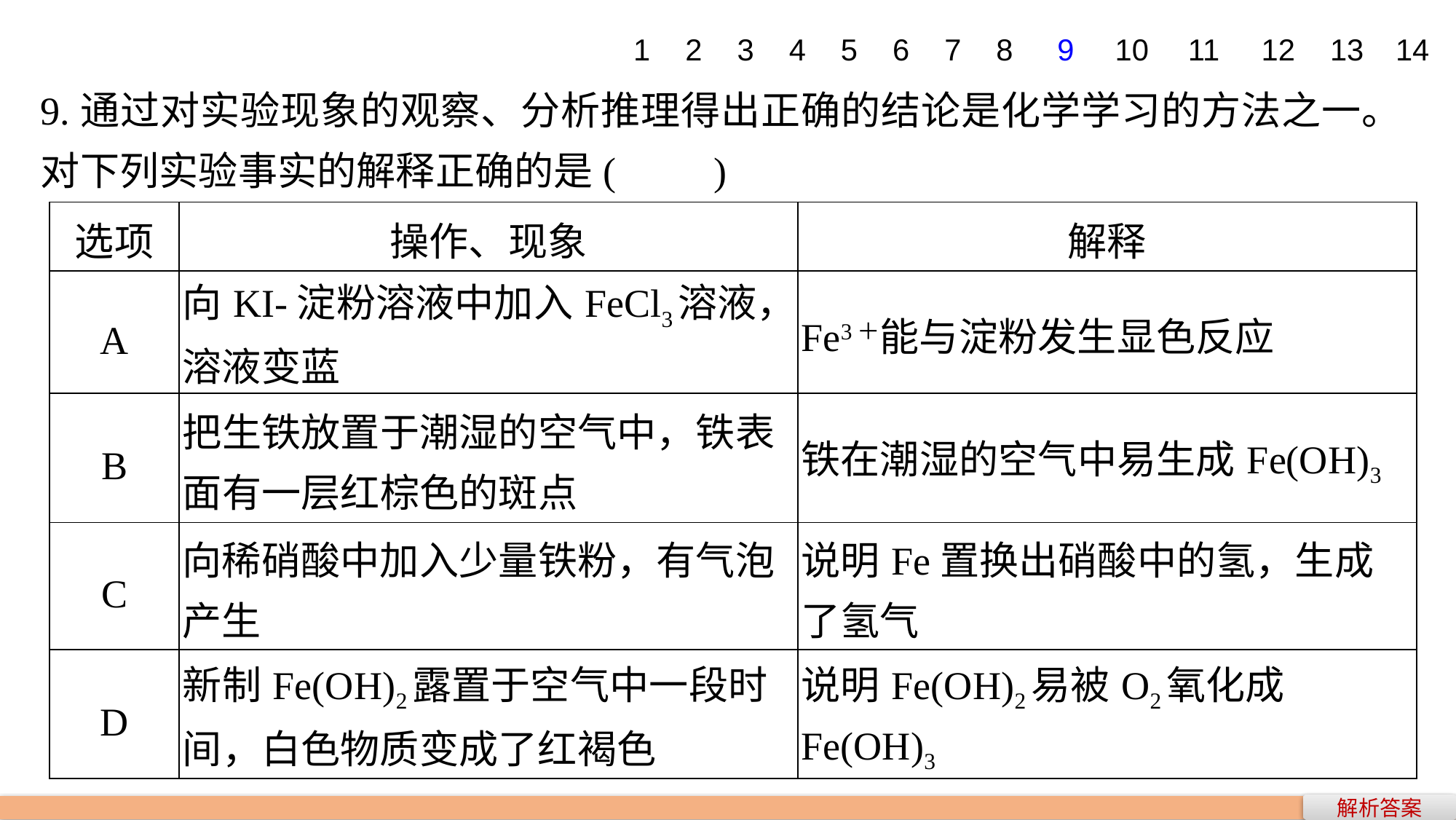

1
2
3
4
5
6
7
8
9
10
11
12
13
14
9.通过对实验现象的观察、分析推理得出正确的结论是化学学习的方法之一。对下列实验事实的解释正确的是(　　)
| 选项 | 操作、现象 | 解释 |
| --- | --- | --- |
| A | 向KI­-淀粉溶液中加入FeCl3溶液，溶液变蓝 | Fe3＋能与淀粉发生显色反应 |
| B | 把生铁放置于潮湿的空气中，铁表面有一层红棕色的斑点 | 铁在潮湿的空气中易生成Fe(OH)3 |
| C | 向稀硝酸中加入少量铁粉，有气泡产生 | 说明Fe置换出硝酸中的氢，生成了氢气 |
| D | 新制Fe(OH)2露置于空气中一段时间，白色物质变成了红褐色 | 说明Fe(OH)2易被O2氧化成Fe(OH)3 |
解析答案